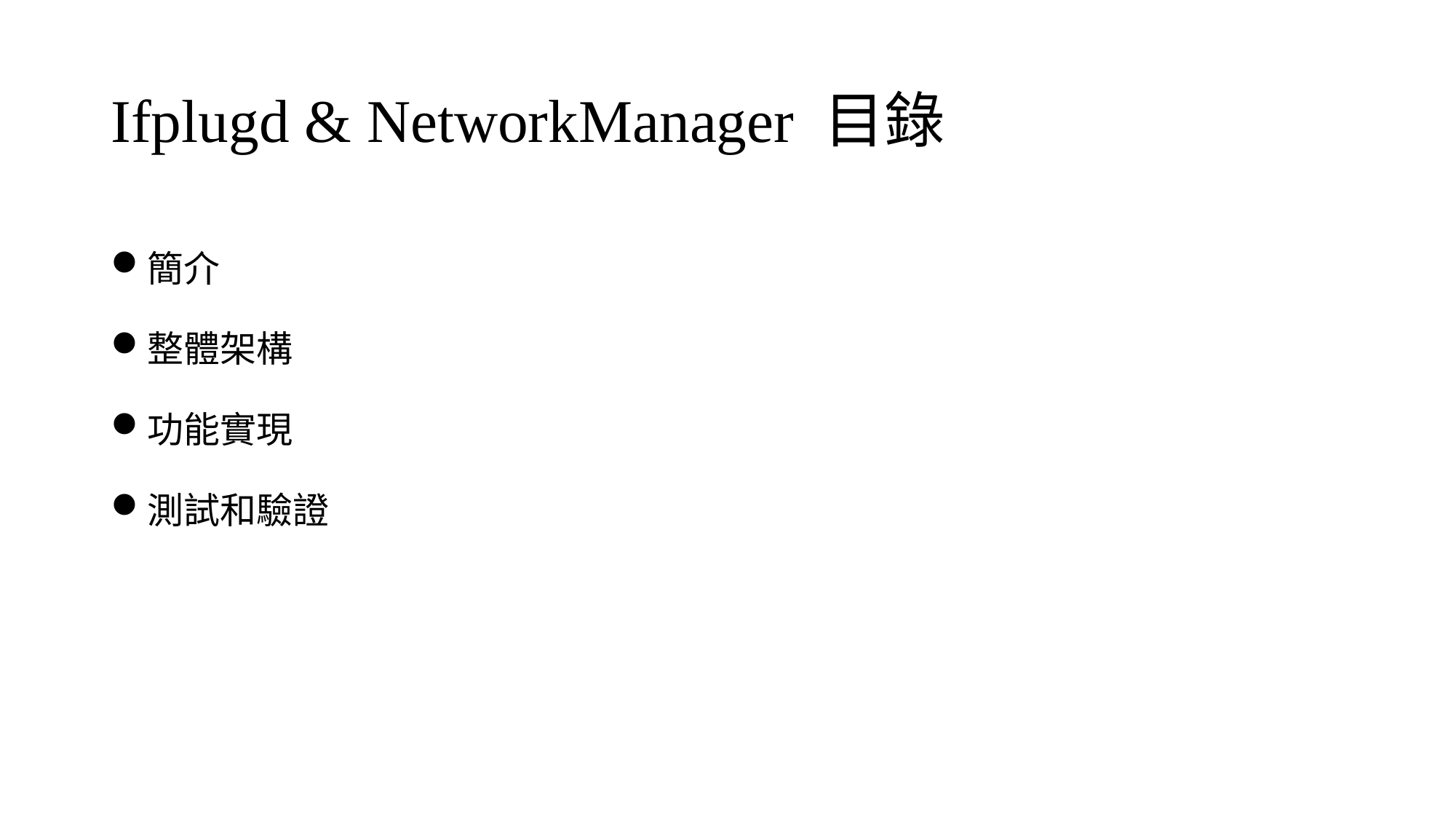

# Ifplugd & NetworkManager 目錄
簡介
整體架構
功能實現
測試和驗證